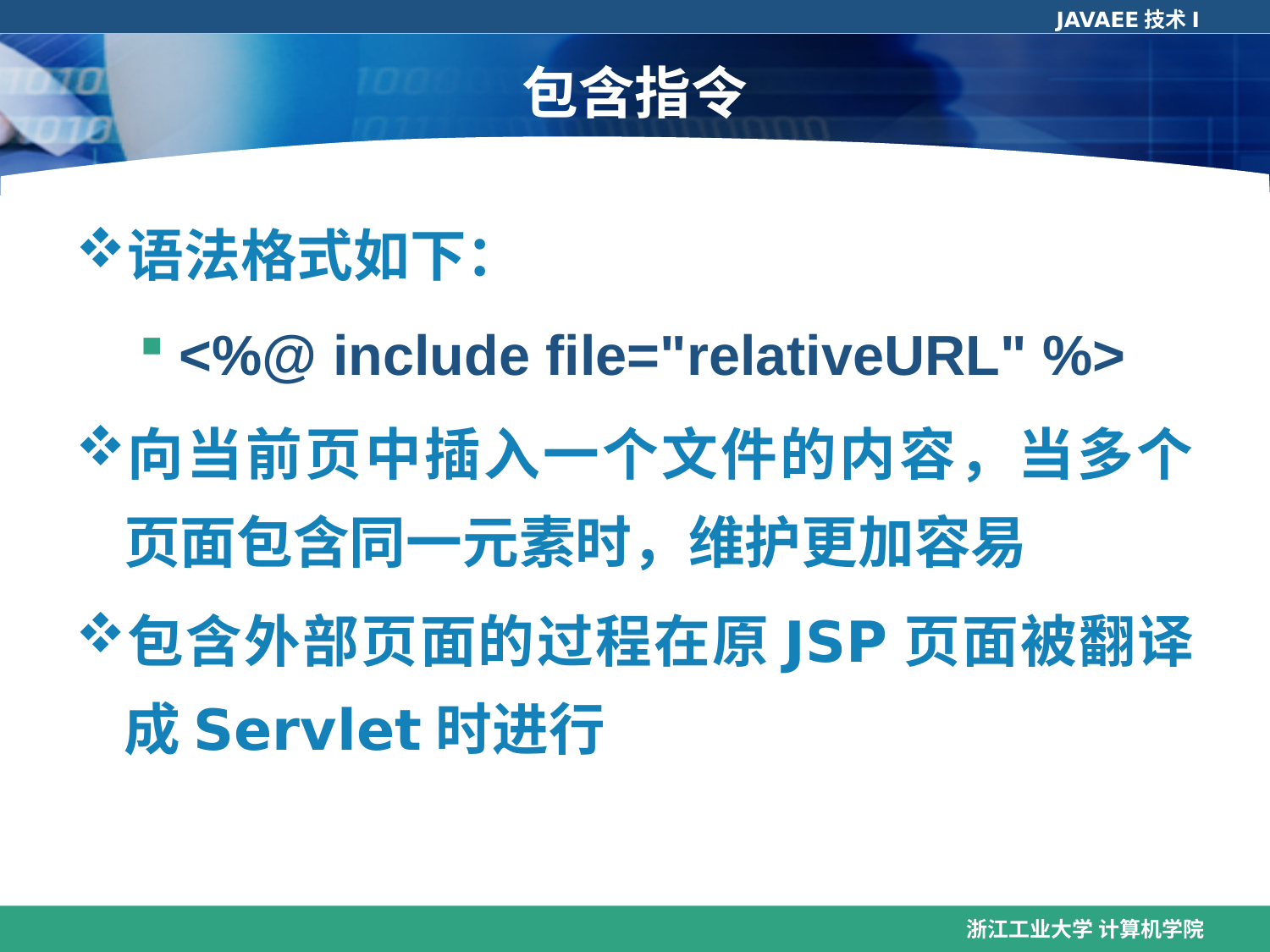

# 包含指令
语法格式如下：
<%@ include file="relativeURL" %>
向当前页中插入一个文件的内容，当多个页面包含同一元素时，维护更加容易
包含外部页面的过程在原JSP页面被翻译成Servlet时进行